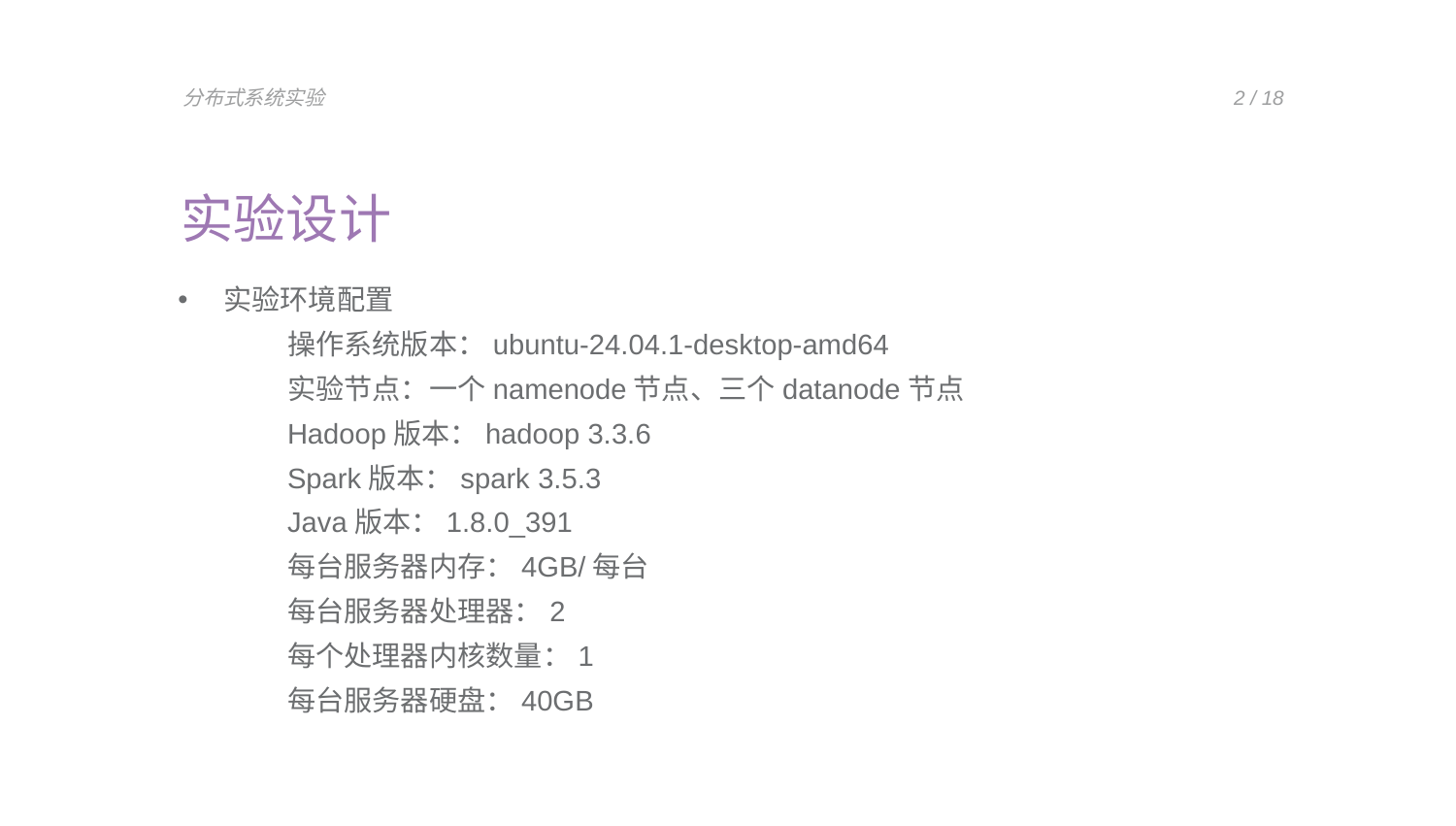

分布式系统实验
2 / 18
实验设计
实验环境配置
操作系统版本：ubuntu-24.04.1-desktop-amd64
实验节点：一个namenode节点、三个datanode节点
Hadoop版本：hadoop 3.3.6
Spark版本：spark 3.5.3
Java版本：1.8.0_391
每台服务器内存：4GB/每台
每台服务器处理器：2
每个处理器内核数量：1
每台服务器硬盘：40GB